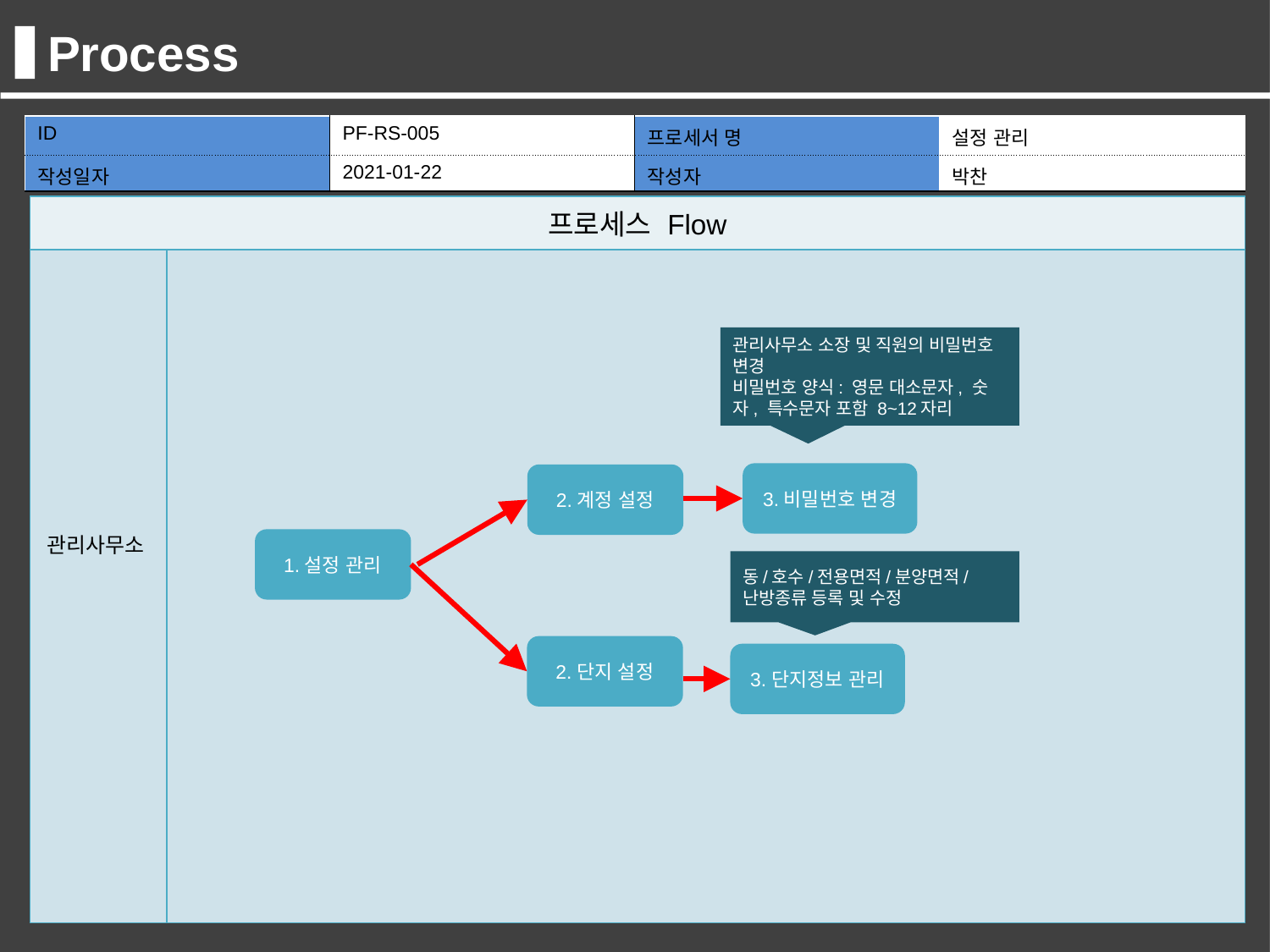

Process
Process

| ID | PF-RS-006 | 프로세서 명 | 최종합격자관리 |
| --- | --- | --- | --- |
| 작성일자 | 2016.05.11 | 작성자 | 김선도 |
| ID | PF-RS-005 | 프로세서 명 | 설정 관리 |
| --- | --- | --- | --- |
| 작성일자 | 2021-01-22 | 작성자 | 박찬 |
| 프로세스 Flow |  |
| --- | --- |
| 관리자 교사 |  |
| 프로세스 Flow |  |
| --- | --- |
| 관리사무소 |  |
관리사무소 소장 및 직원의 비밀번호 변경
비밀번호 양식: 영문 대소문자, 숫자, 특수문자 포함 8~12자리
3.비밀번호 변경
1.면접 대상자 조회
2.계정 설정
1.설정 관리
동/호수/전용면적/분양면적/난방종류 등록 및 수정
2.단지 설정
3.단지정보 관리